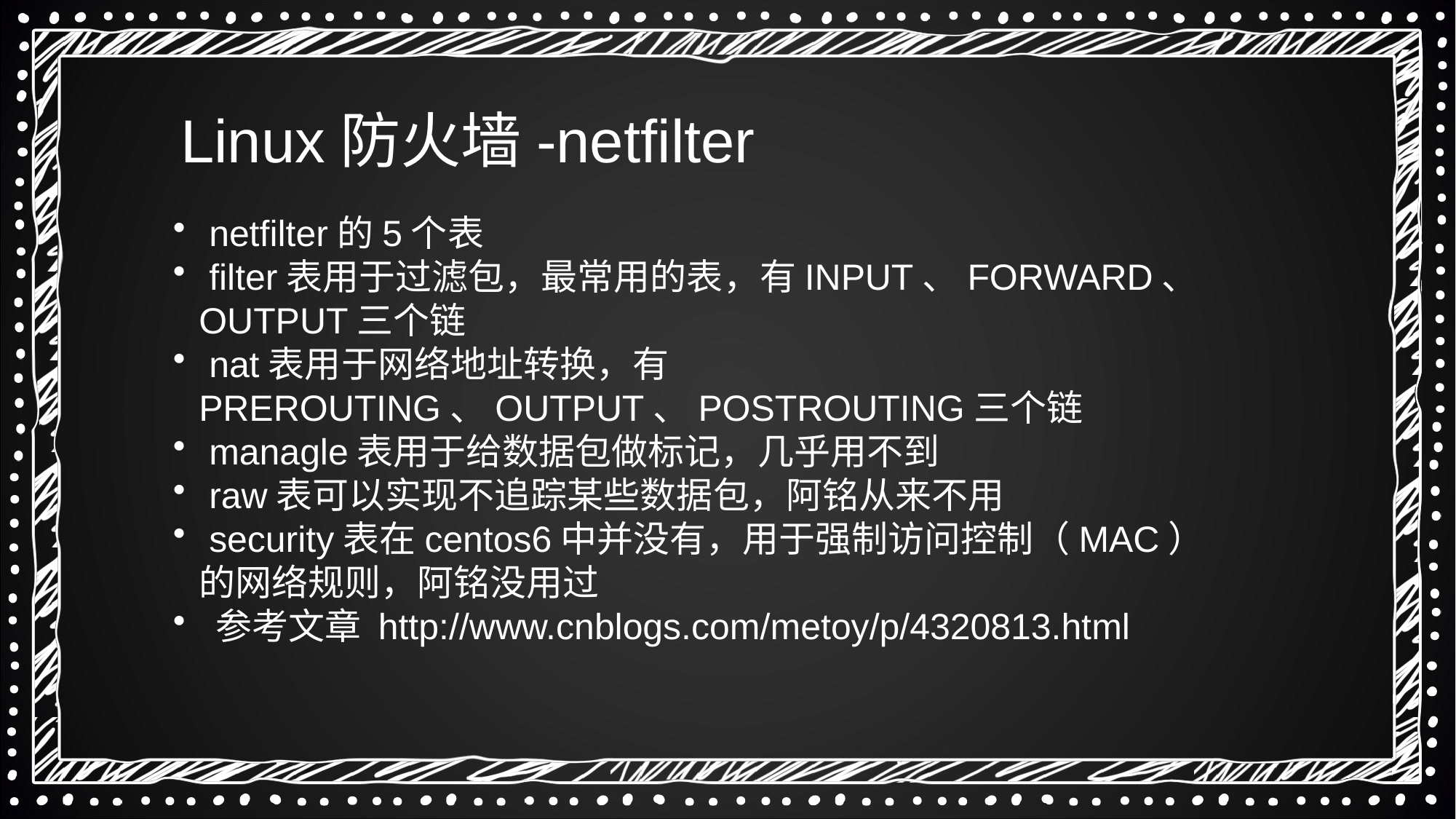

Linux防火墙-netfilter
 netfilter的5个表
 filter表用于过滤包，最常用的表，有INPUT、FORWARD、OUTPUT三个链
 nat表用于网络地址转换，有PREROUTING、OUTPUT、POSTROUTING三个链
 managle表用于给数据包做标记，几乎用不到
 raw表可以实现不追踪某些数据包，阿铭从来不用
 security表在centos6中并没有，用于强制访问控制（MAC）的网络规则，阿铭没用过
 参考文章 http://www.cnblogs.com/metoy/p/4320813.html